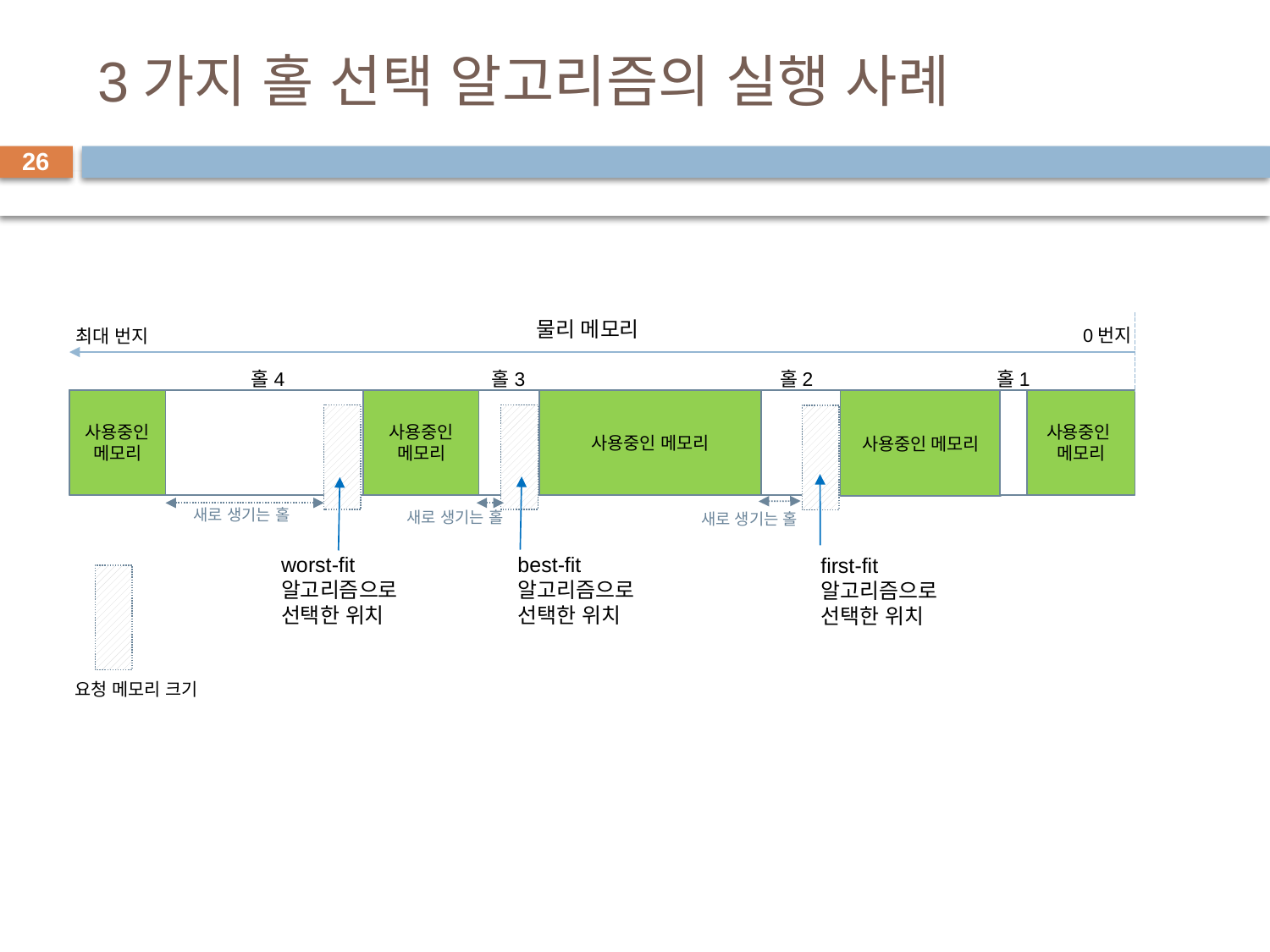

# 3가지 홀 선택 알고리즘의 실행 사례
26
물리 메모리
0번지
최대 번지
홀4
홀3
홀2
홀1
사용중인
메모리

사용중인
메모리

사용중인 메모리

사용중인
메모리

사용중인 메모리

새로 생기는 홀
새로 생기는 홀
새로 생기는 홀
worst-fit
알고리즘으로
선택한 위치
best-fit
알고리즘으로
선택한 위치
first-fit
알고리즘으로
선택한 위치

요청 메모리 크기